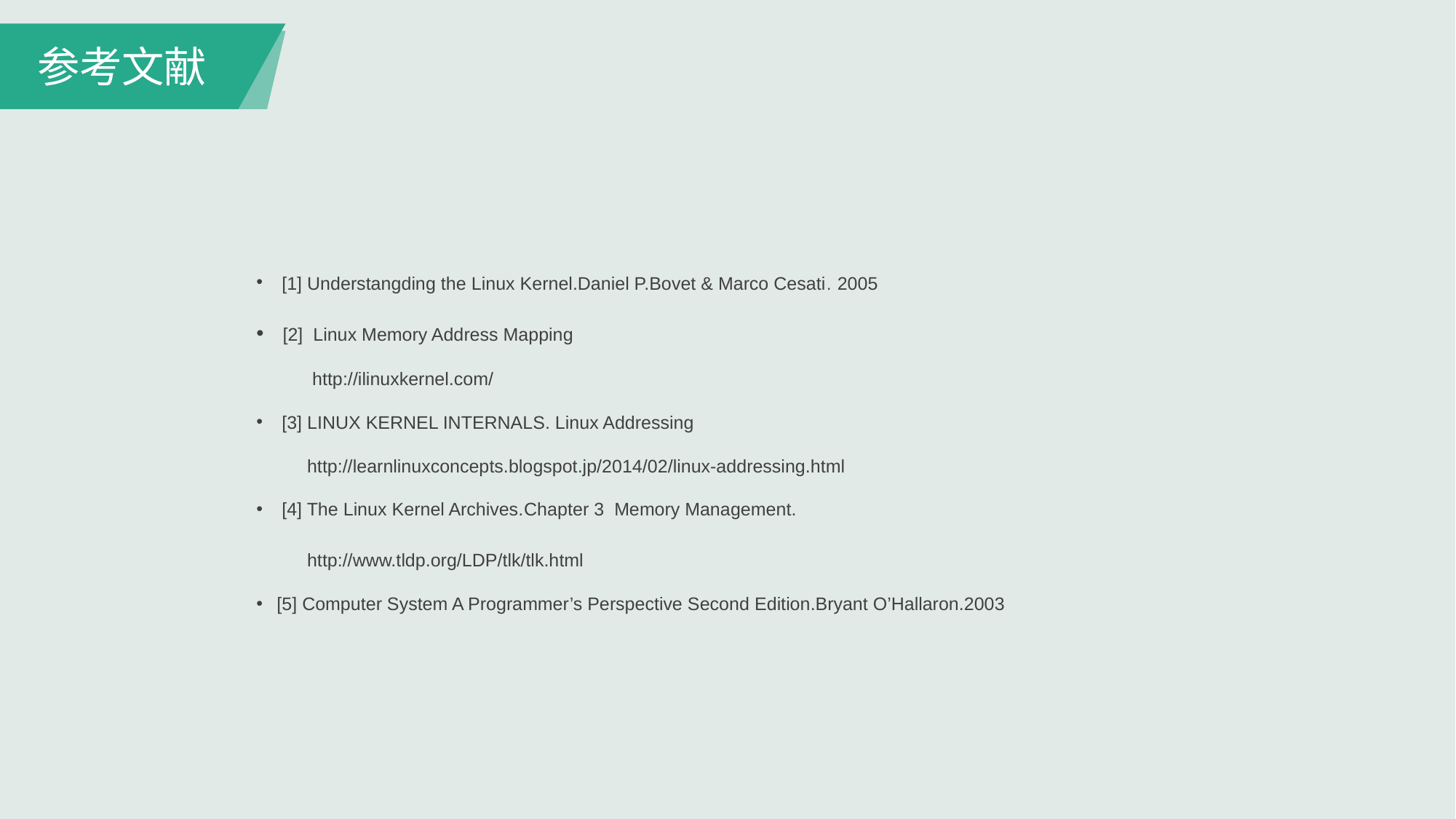

参考文献
 [1] Understangding the Linux Kernel.Daniel P.Bovet & Marco Cesati. 2005
 [2]  Linux Memory Address Mapping
           http://ilinuxkernel.com/
 [3] LINUX KERNEL INTERNALS. Linux Addressing
          http://learnlinuxconcepts.blogspot.jp/2014/02/linux-addressing.html
 [4] The Linux Kernel Archives.Chapter 3  Memory Management.
          http://www.tldp.org/LDP/tlk/tlk.html
[5] Computer System A Programmer’s Perspective Second Edition.Bryant O’Hallaron.2003